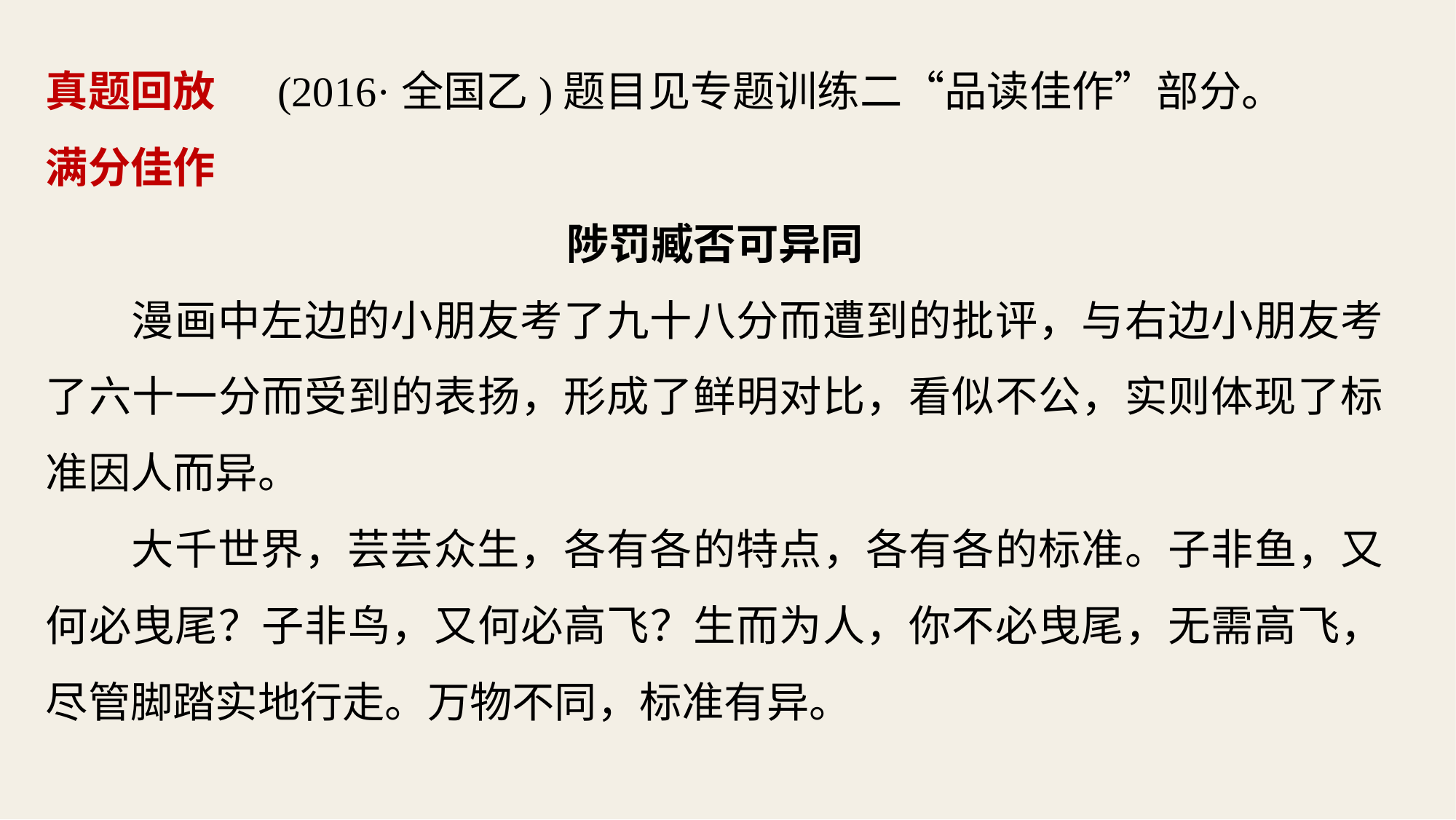

真题回放 　(2016·全国乙)题目见专题训练二“品读佳作”部分。
满分佳作
陟罚臧否可异同
漫画中左边的小朋友考了九十八分而遭到的批评，与右边小朋友考了六十一分而受到的表扬，形成了鲜明对比，看似不公，实则体现了标准因人而异。
大千世界，芸芸众生，各有各的特点，各有各的标准。子非鱼，又何必曳尾？子非鸟，又何必高飞？生而为人，你不必曳尾，无需高飞，尽管脚踏实地行走。万物不同，标准有异。